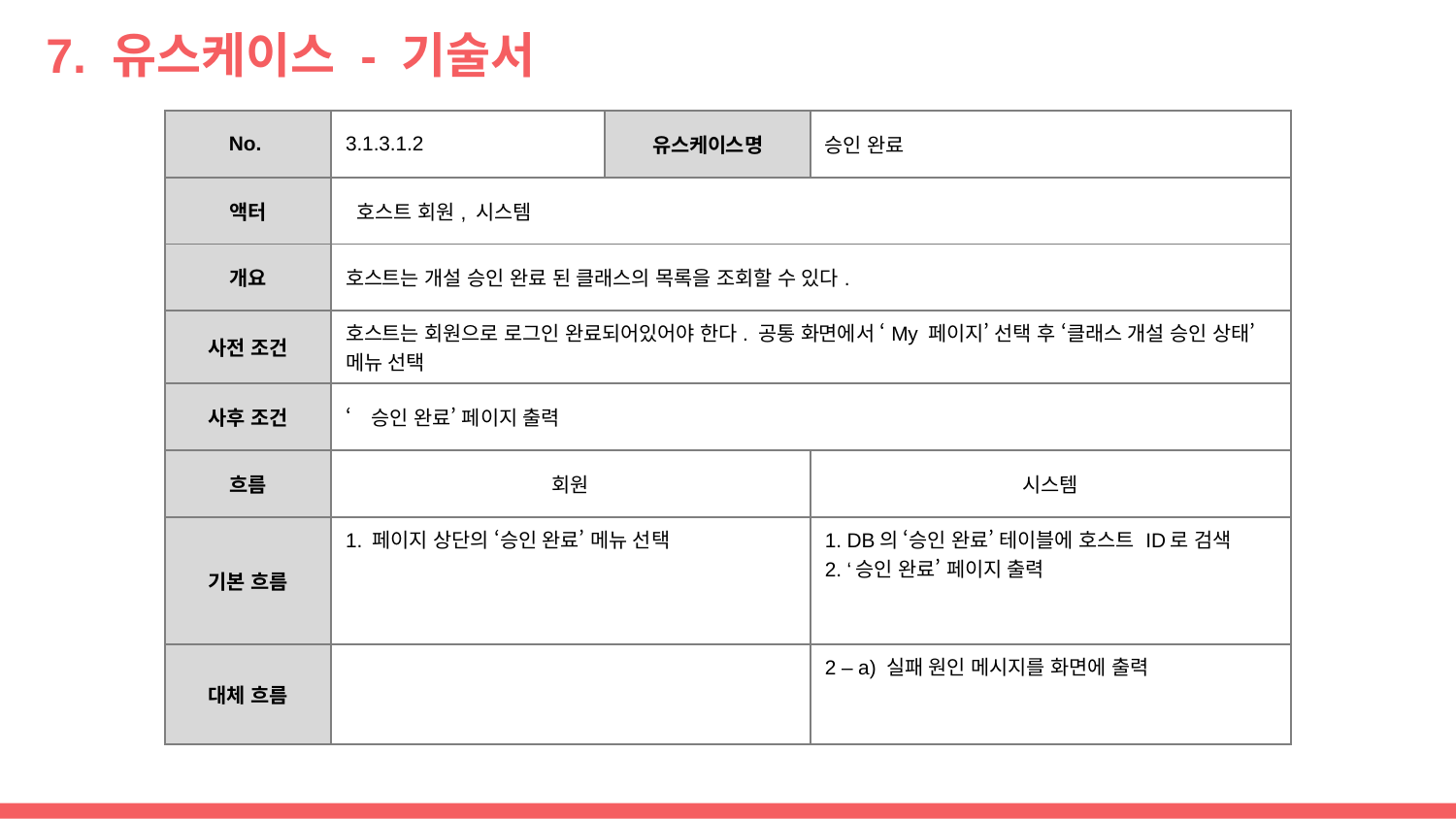

# 7. 유스케이스 - 기술서
| No. | 3.1.3.1.2 | 유스케이스명 | 승인 완료 |
| --- | --- | --- | --- |
| 액터 | 호스트 회원, 시스템 |  |  |
| 개요 | 호스트는 개설 승인 완료 된 클래스의 목록을 조회할 수 있다. |  |  |
| 사전 조건 | 호스트는 회원으로 로그인 완료되어있어야 한다. 공통 화면에서 ‘My 페이지’ 선택 후 ‘클래스 개설 승인 상태’ 메뉴 선택 |  |  |
| 사후 조건 | ‘승인 완료’ 페이지 출력 |  |  |
| 흐름 | 회원 |  | 시스템 |
| 기본 흐름 | 1. 페이지 상단의 ‘승인 완료’ 메뉴 선택 |  | 1. DB의 ‘승인 완료’ 테이블에 호스트 ID로 검색 2. ‘승인 완료’ 페이지 출력 |
| 대체 흐름 |  |  | 2 – a) 실패 원인 메시지를 화면에 출력 |